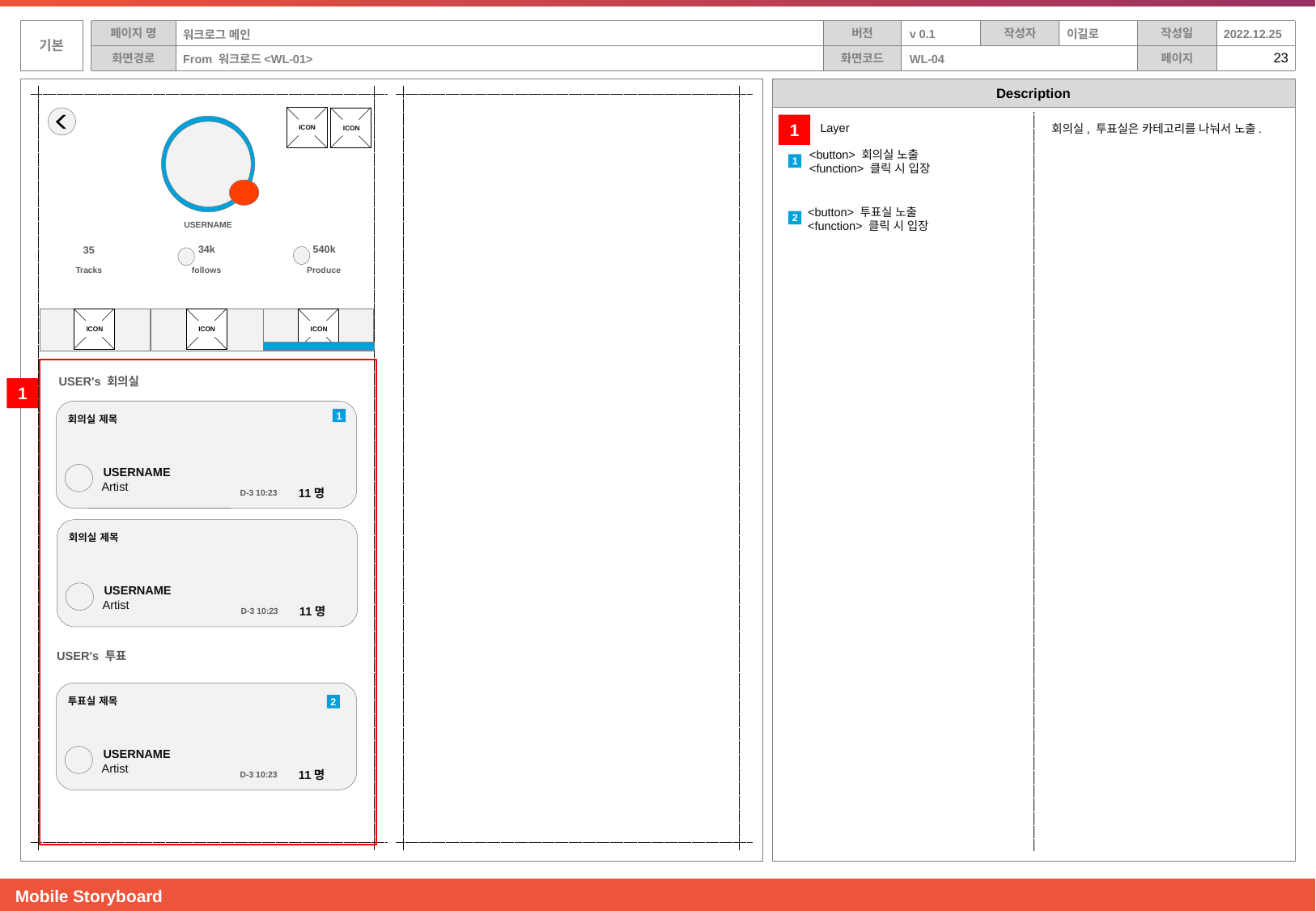

이길로
v 0.1
2022.12.25
워크로그 메인
From 워크로드<WL-01>
WL-04

ICON

ICON

1

Layer
회의실, 투표실은 카테고리를 나눠서 노출.
<button> 회의실 노출
<function> 클릭 시 입장
1

<button> 투표실 노출
<function> 클릭 시 입장
2
USERNAME
34k
540k
35

Tracks
follows
Produce

ICON

ICON

ICON

USER's 회의실
1

1
회의실 제목

USERNAME
Artist
D-3 10:23
11명

회의실 제목

USERNAME
Artist
D-3 10:23
11명
USER's 투표

투표실 제목
2

USERNAME
Artist
D-3 10:23
11명